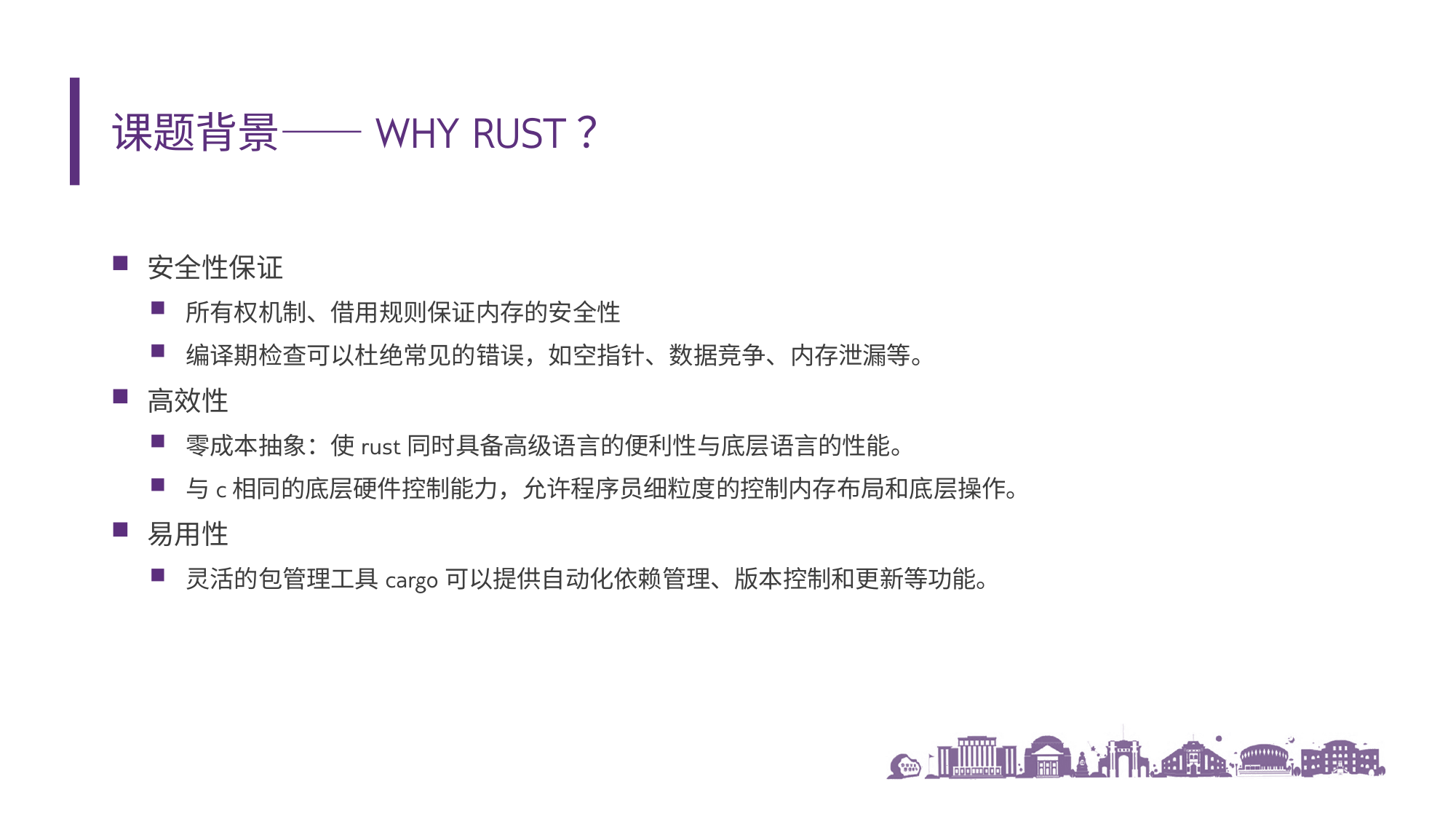

# 课题背景——Why Rust？
安全性保证
所有权机制、借用规则保证内存的安全性
编译期检查可以杜绝常见的错误，如空指针、数据竞争、内存泄漏等。
高效性
零成本抽象：使rust同时具备高级语言的便利性与底层语言的性能。
与c相同的底层硬件控制能力，允许程序员细粒度的控制内存布局和底层操作。
易用性
灵活的包管理工具cargo可以提供自动化依赖管理、版本控制和更新等功能。